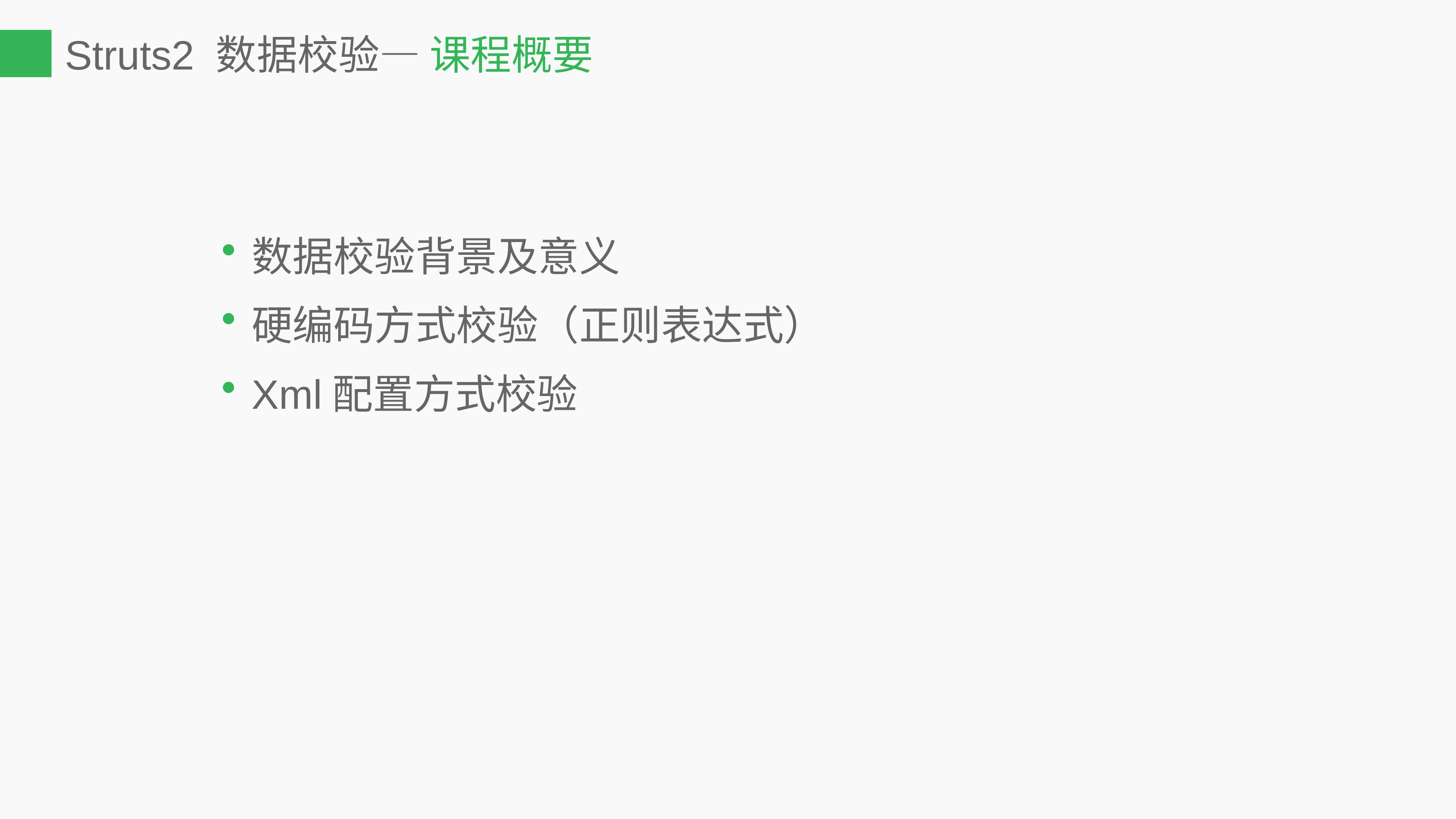

Struts2 数据校验— 课程概要

数据校验背景及意义
硬编码方式校验（正则表达式）
Xml配置方式校验